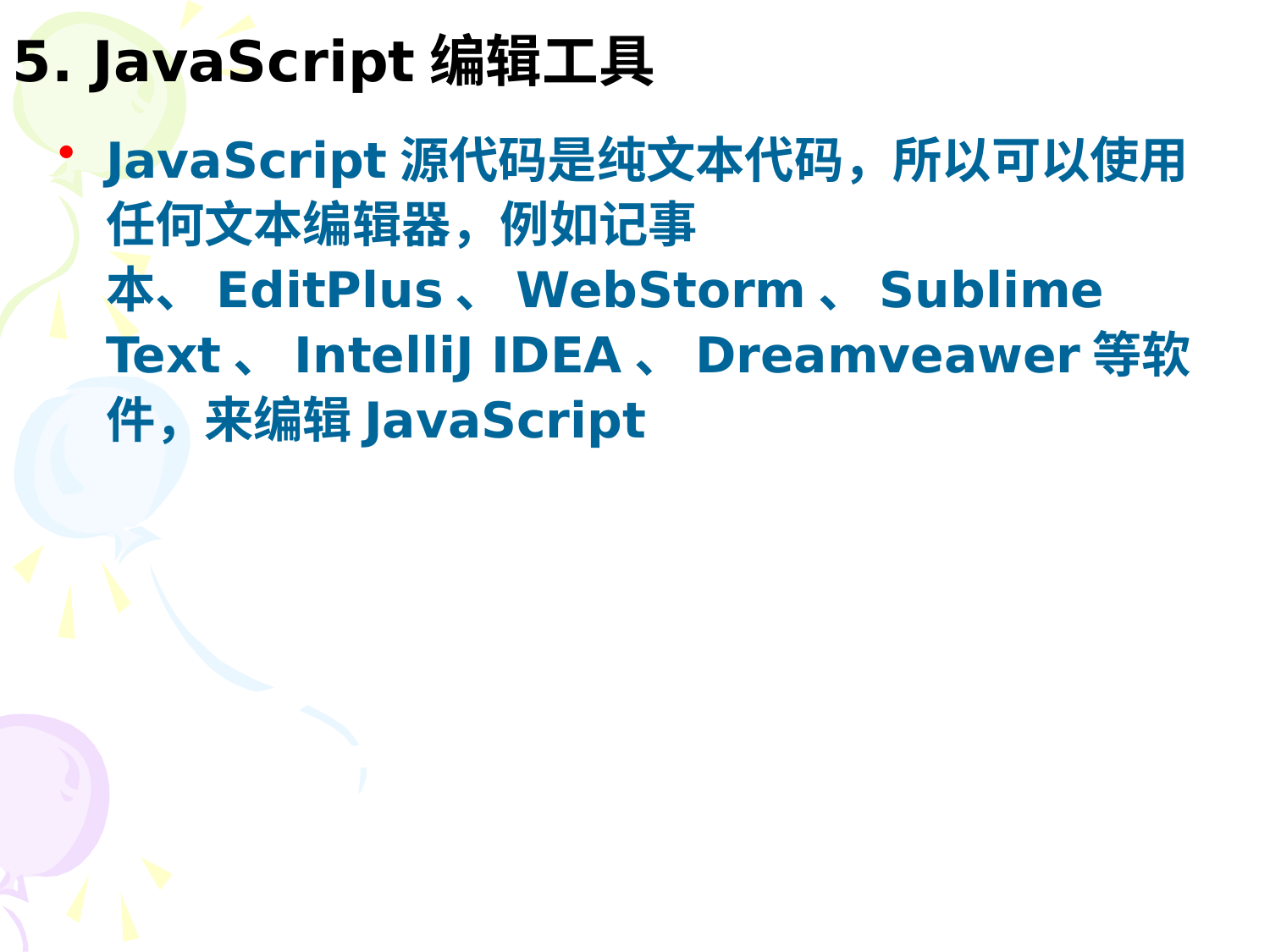

# 5. JavaScript编辑工具
JavaScript源代码是纯文本代码，所以可以使用任何文本编辑器，例如记事本、EditPlus、WebStorm、Sublime Text、IntelliJ IDEA、Dreamveawer等软件，来编辑JavaScript